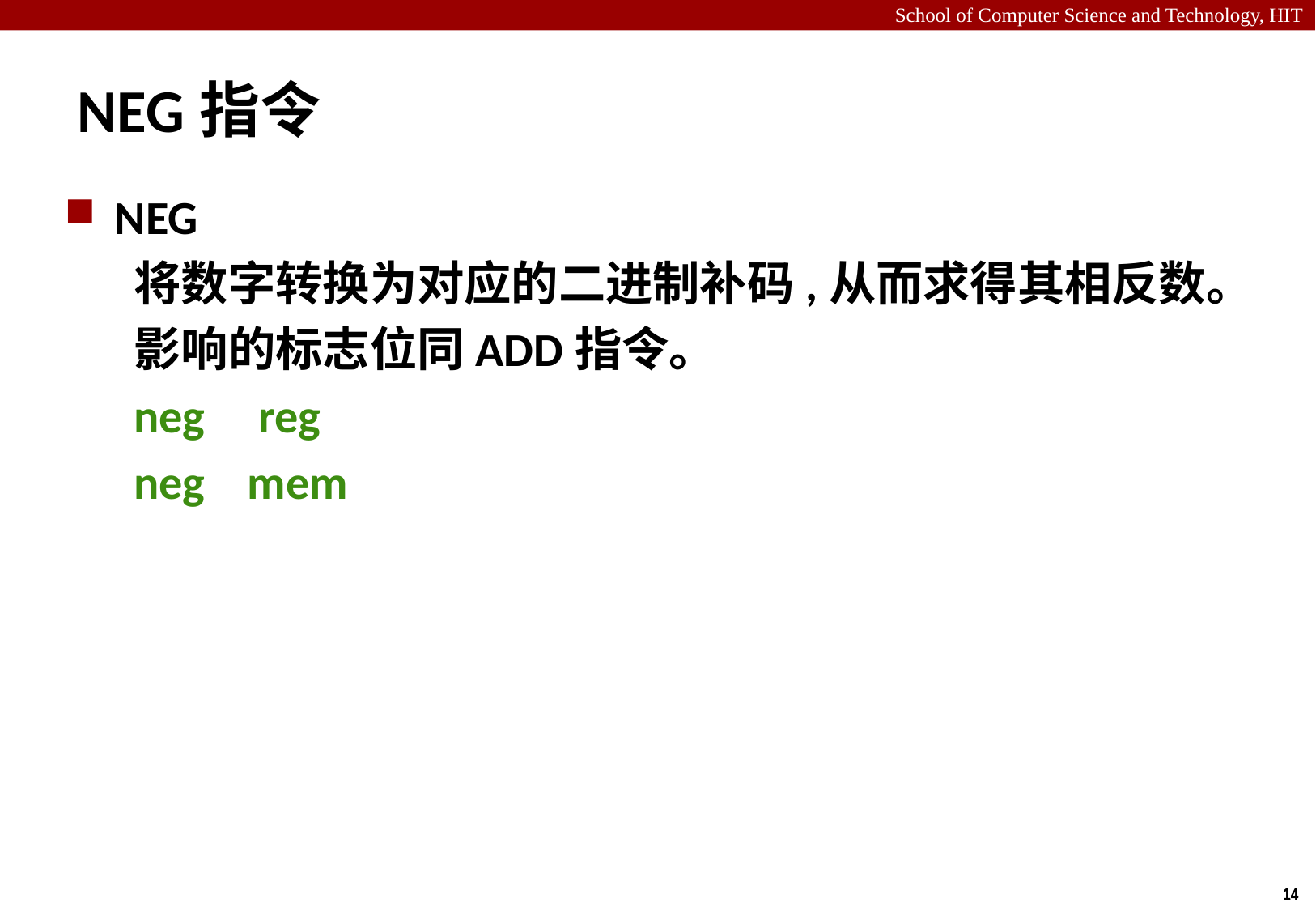

# NEG指令
NEG
     将数字转换为对应的二进制补码,从而求得其相反数。
     影响的标志位同ADD指令。
      neg     reg
      neg    mem